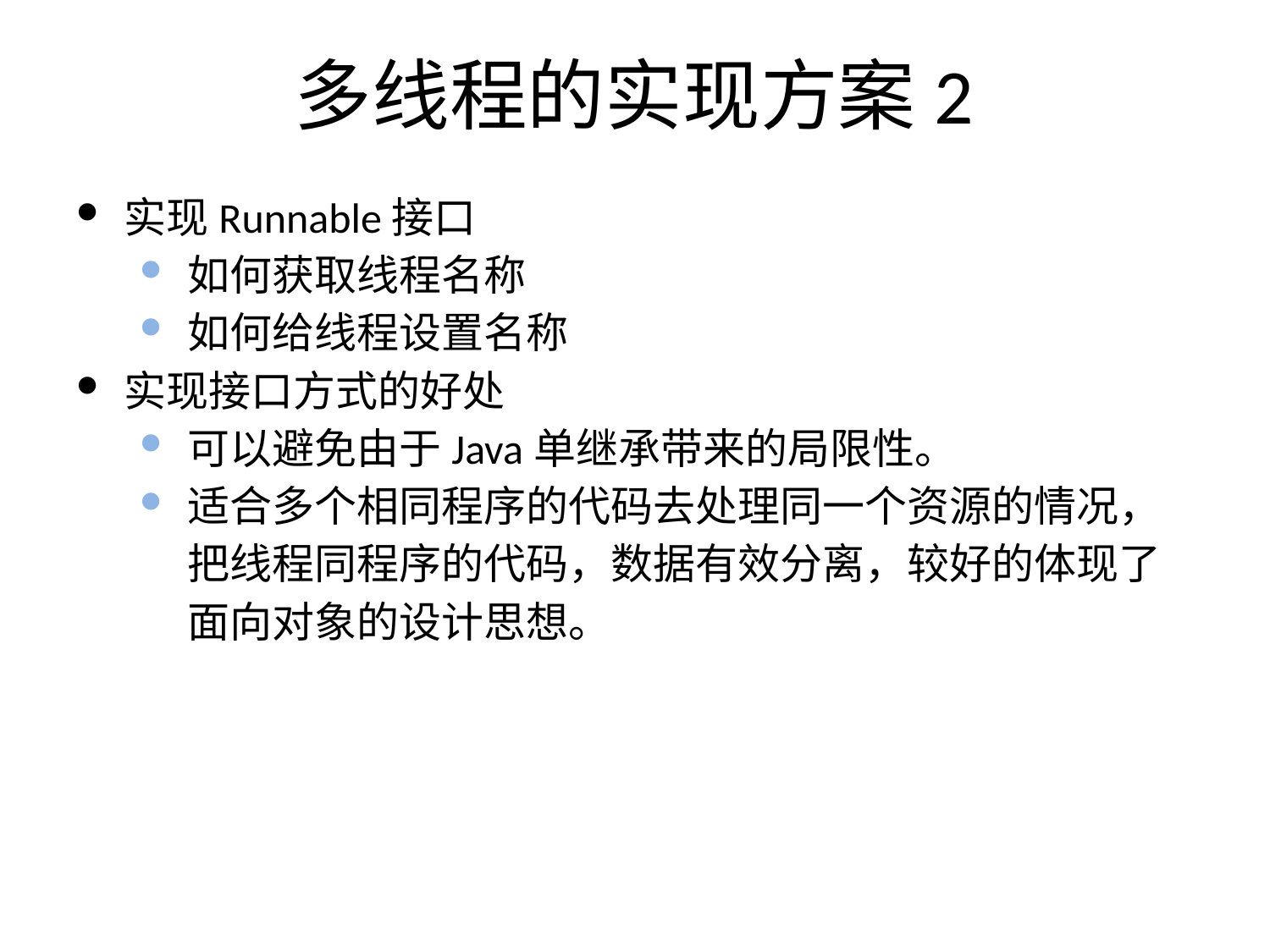

# 多线程的实现方案2
实现Runnable接口
如何获取线程名称
如何给线程设置名称
实现接口方式的好处
可以避免由于Java单继承带来的局限性。
适合多个相同程序的代码去处理同一个资源的情况，把线程同程序的代码，数据有效分离，较好的体现了面向对象的设计思想。